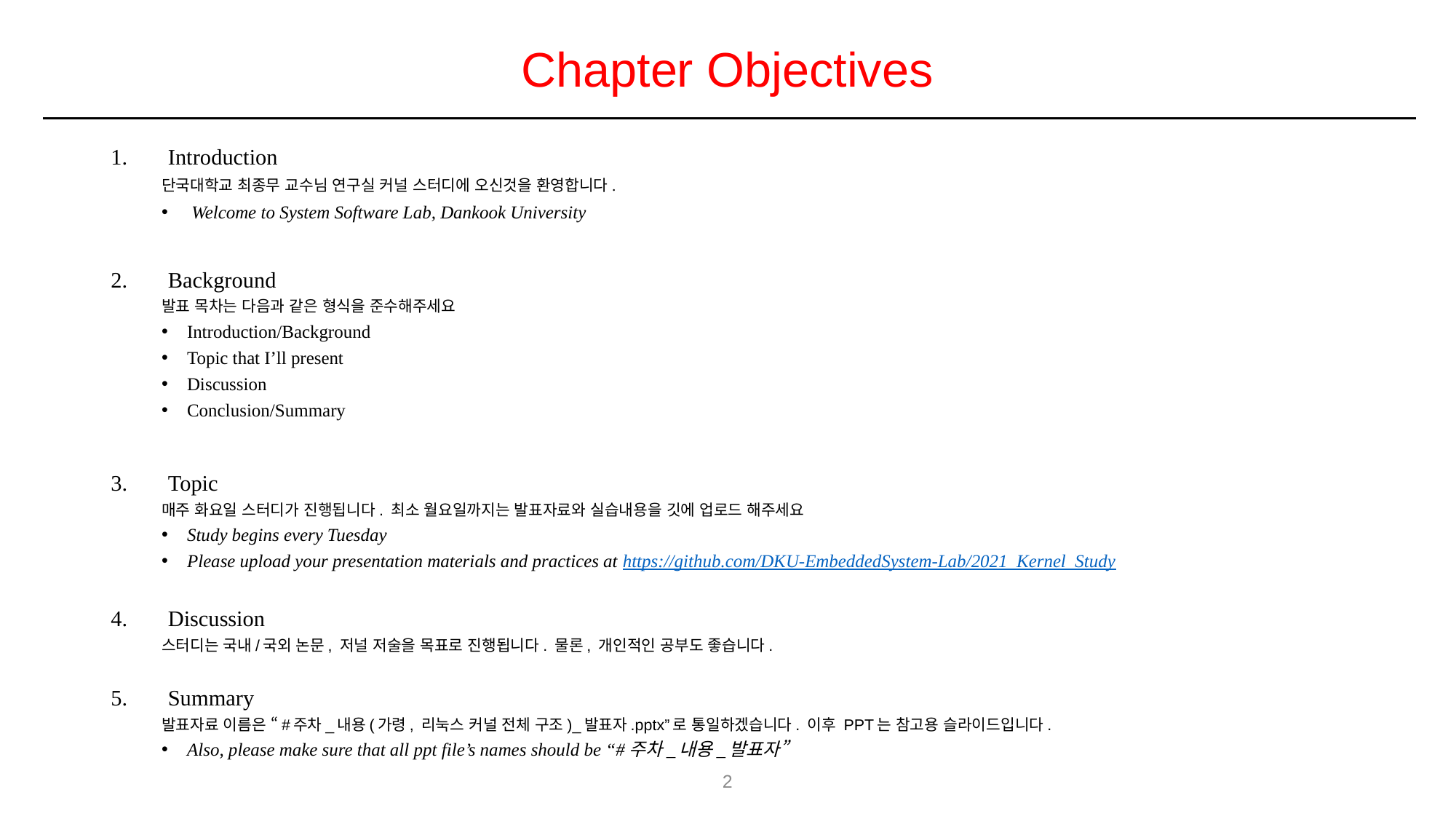

# Chapter Objectives
Introduction
단국대학교 최종무 교수님 연구실 커널 스터디에 오신것을 환영합니다.
 Welcome to System Software Lab, Dankook University

Background
발표 목차는 다음과 같은 형식을 준수해주세요
Introduction/Background
Topic that I’ll present
Discussion
Conclusion/Summary

Topic
매주 화요일 스터디가 진행됩니다. 최소 월요일까지는 발표자료와 실습내용을 깃에 업로드 해주세요
Study begins every Tuesday
Please upload your presentation materials and practices at https://github.com/DKU-EmbeddedSystem-Lab/2021_Kernel_Study

Discussion
스터디는 국내/국외 논문, 저널 저술을 목표로 진행됩니다. 물론, 개인적인 공부도 좋습니다.

Summary
발표자료 이름은 “#주차_내용(가령, 리눅스 커널 전체 구조)_발표자.pptx”로 통일하겠습니다. 이후 PPT는 참고용 슬라이드입니다.
Also, please make sure that all ppt file’s names should be “#주차_내용_발표자”

2